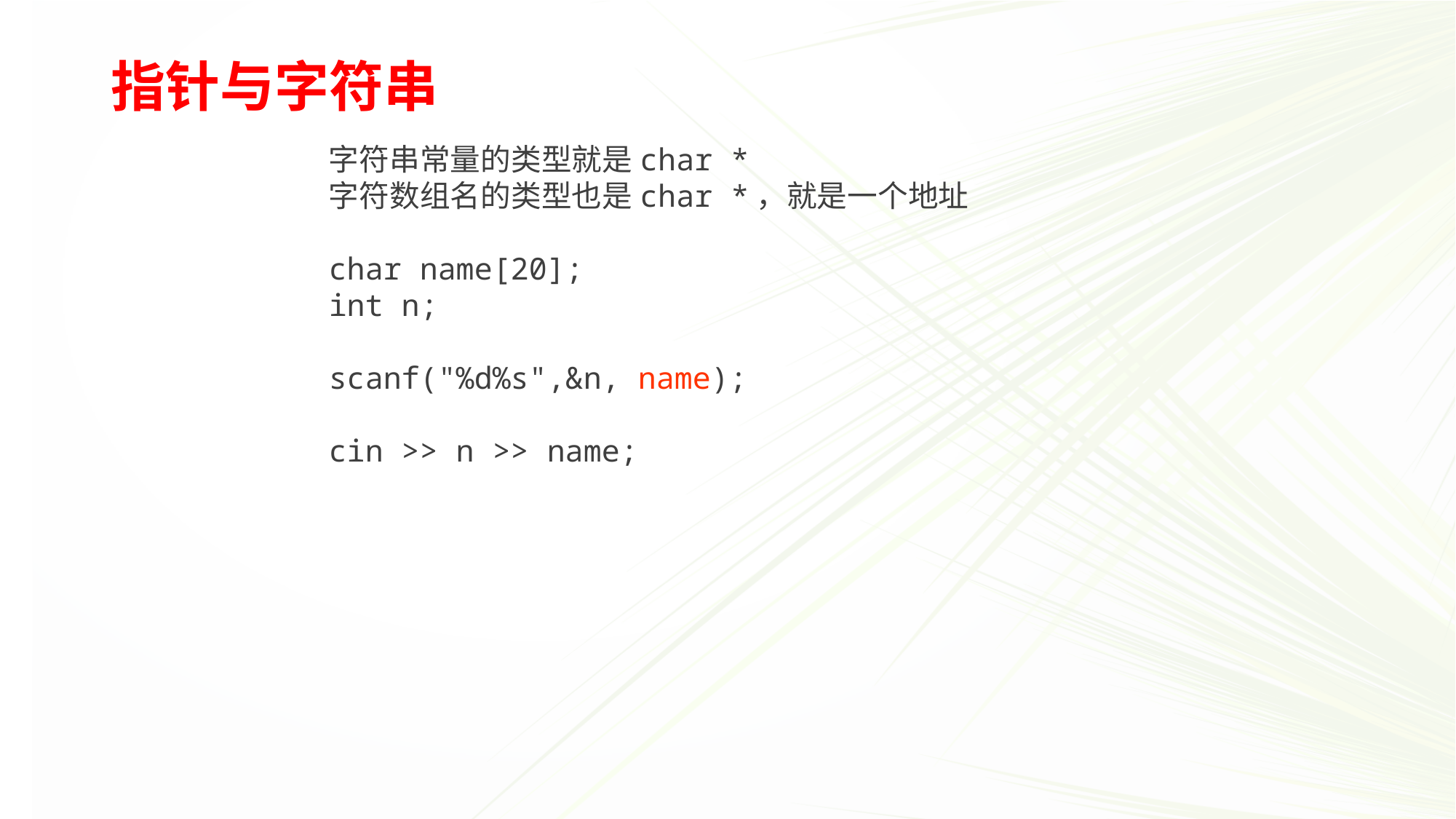

# 指针与字符串
字符串常量的类型就是char *
字符数组名的类型也是char *，就是一个地址

char name[20];
int n;

scanf("%d%s",&n, name);

cin >> n >> name;